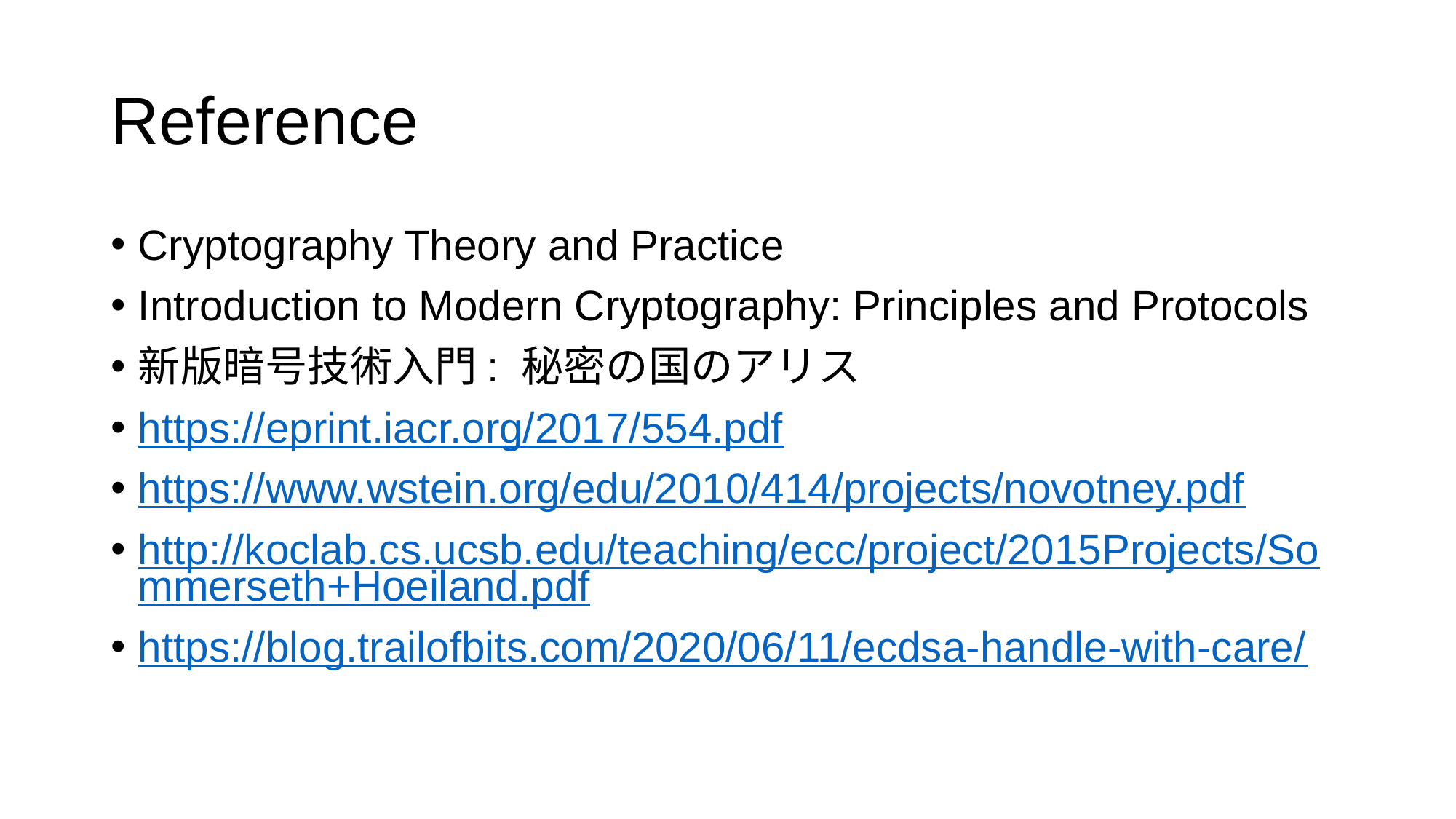

# Reference
Cryptography Theory and Practice
Introduction to Modern Cryptography: Principles and Protocols
新版暗号技術入門: 秘密の国のアリス
https://eprint.iacr.org/2017/554.pdf
https://www.wstein.org/edu/2010/414/projects/novotney.pdf
http://koclab.cs.ucsb.edu/teaching/ecc/project/2015Projects/Sommerseth+Hoeiland.pdf
https://blog.trailofbits.com/2020/06/11/ecdsa-handle-with-care/